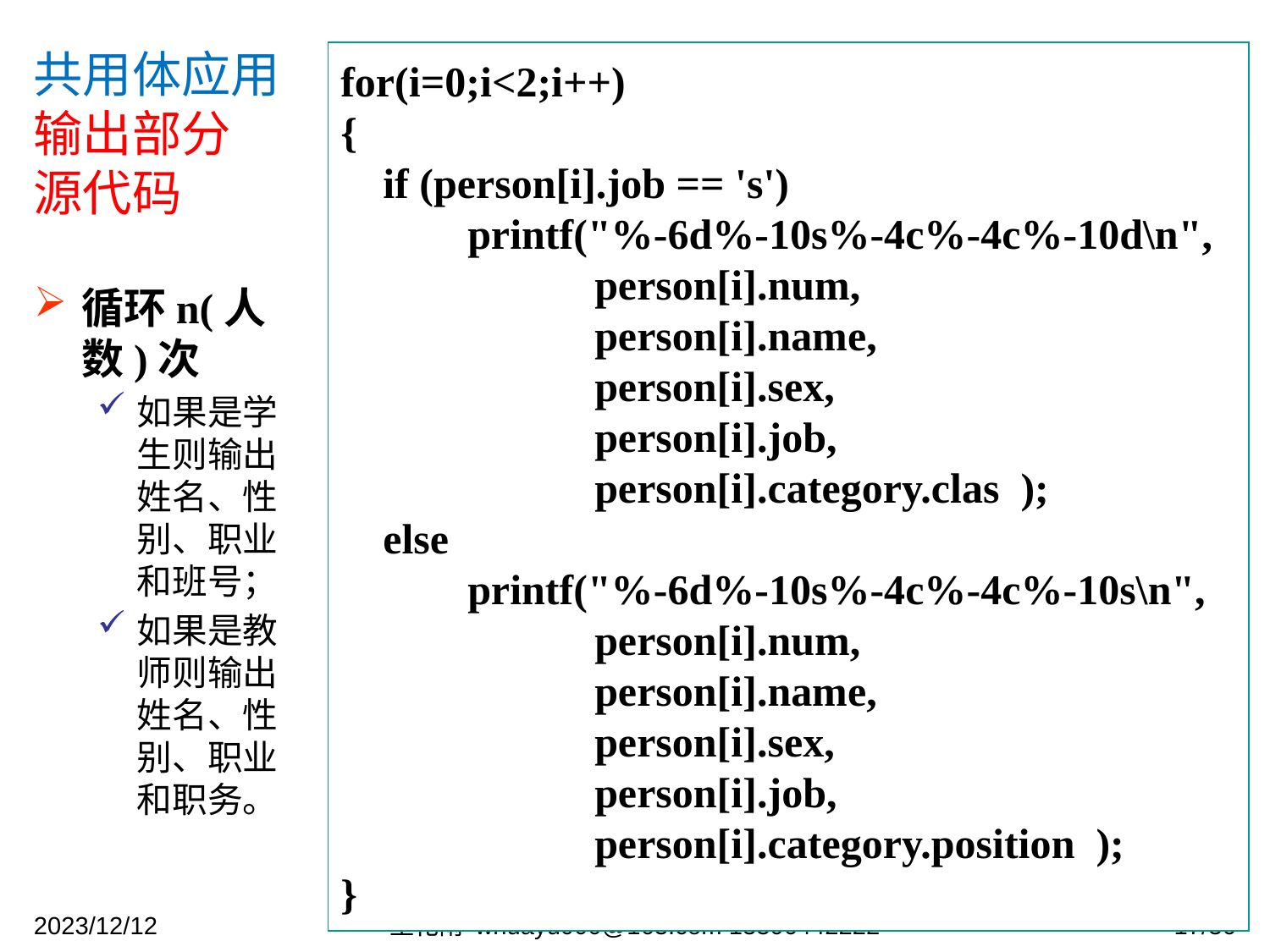

for(i=0;i<2;i++)
{
    if (person[i].job == 's')
	printf("%-6d%-10s%-4c%-4c%-10d\n",
		person[i].num,
		person[i].name,
		person[i].sex,
		person[i].job,
		person[i].category.clas  );
    else
	printf("%-6d%-10s%-4c%-4c%-10s\n",
		person[i].num,
		person[i].name,
		person[i].sex,
		person[i].job,
		person[i].category.position  );
}
共用体应用
输出部分
源代码
循环n(人数)次
如果是学生则输出姓名、性别、职业和班号；
如果是教师则输出姓名、性别、职业和职务。
2023/12/12
王化雨 whuayu000@163.com 13306442222
17/36